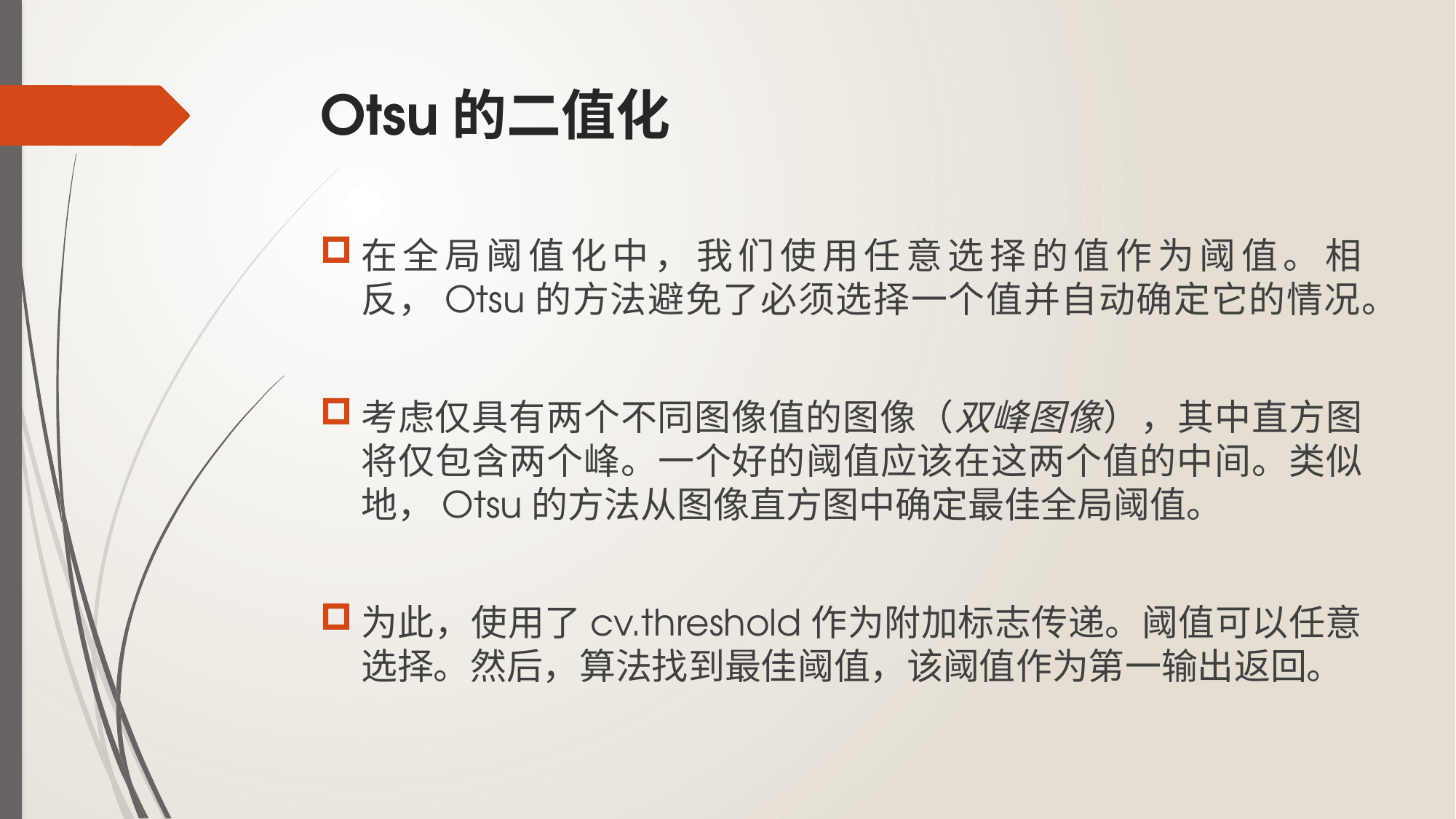

# Otsu的二值化
在全局阈值化中，我们使用任意选择的值作为阈值。相反，Otsu的方法避免了必须选择一个值并自动确定它的情况。

考虑仅具有两个不同图像值的图像（双峰图像），其中直方图将仅包含两个峰。一个好的阈值应该在这两个值的中间。类似地，Otsu的方法从图像直方图中确定最佳全局阈值。

为此，使用了cv.threshold作为附加标志传递。阈值可以任意选择。然后，算法找到最佳阈值，该阈值作为第一输出返回。